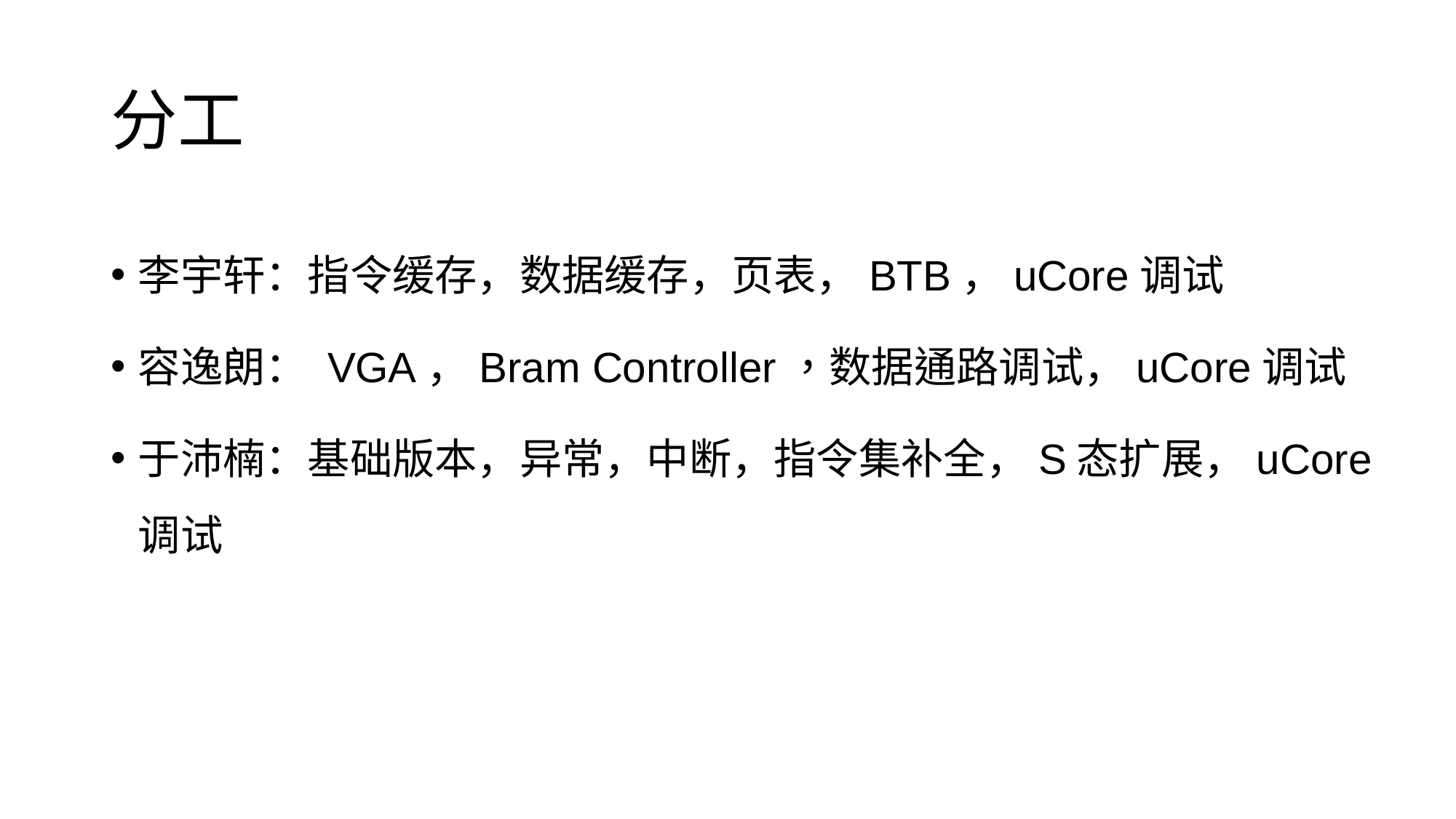

# 分工
李宇轩：指令缓存，数据缓存，页表，BTB，uCore调试
容逸朗： VGA，Bram Controller，数据通路调试，uCore调试
于沛楠：基础版本，异常，中断，指令集补全，S态扩展，uCore调试